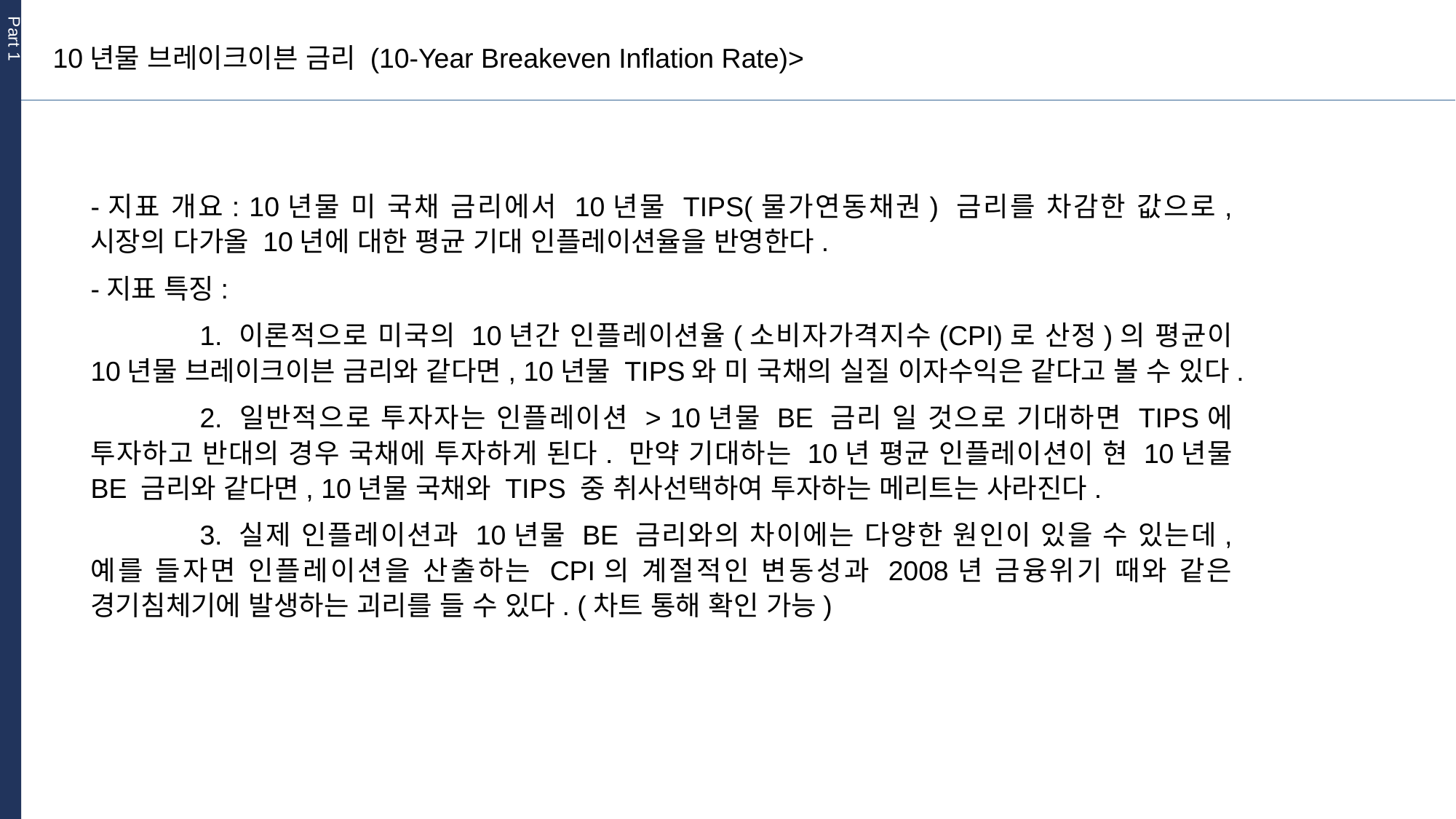

Part 1
10년물 브레이크이븐 금리 (10-Year Breakeven Inflation Rate)>
-지표 개요: 10년물 미 국채 금리에서 10년물 TIPS(물가연동채권) 금리를 차감한 값으로, 시장의 다가올 10년에 대한 평균 기대 인플레이션율을 반영한다.
-지표 특징:
	1. 이론적으로 미국의 10년간 인플레이션율(소비자가격지수(CPI)로 산정)의 평균이 10년물 브레이크이븐 금리와 같다면, 10년물 TIPS와 미 국채의 실질 이자수익은 같다고 볼 수 있다.
	2. 일반적으로 투자자는 인플레이션 > 10년물 BE 금리 일 것으로 기대하면 TIPS에 투자하고 반대의 경우 국채에 투자하게 된다. 만약 기대하는 10년 평균 인플레이션이 현 10년물 BE 금리와 같다면, 10년물 국채와 TIPS 중 취사선택하여 투자하는 메리트는 사라진다.
	3. 실제 인플레이션과 10년물 BE 금리와의 차이에는 다양한 원인이 있을 수 있는데, 예를 들자면 인플레이션을 산출하는 CPI의 계절적인 변동성과 2008년 금융위기 때와 같은 경기침체기에 발생하는 괴리를 들 수 있다. (차트 통해 확인 가능)